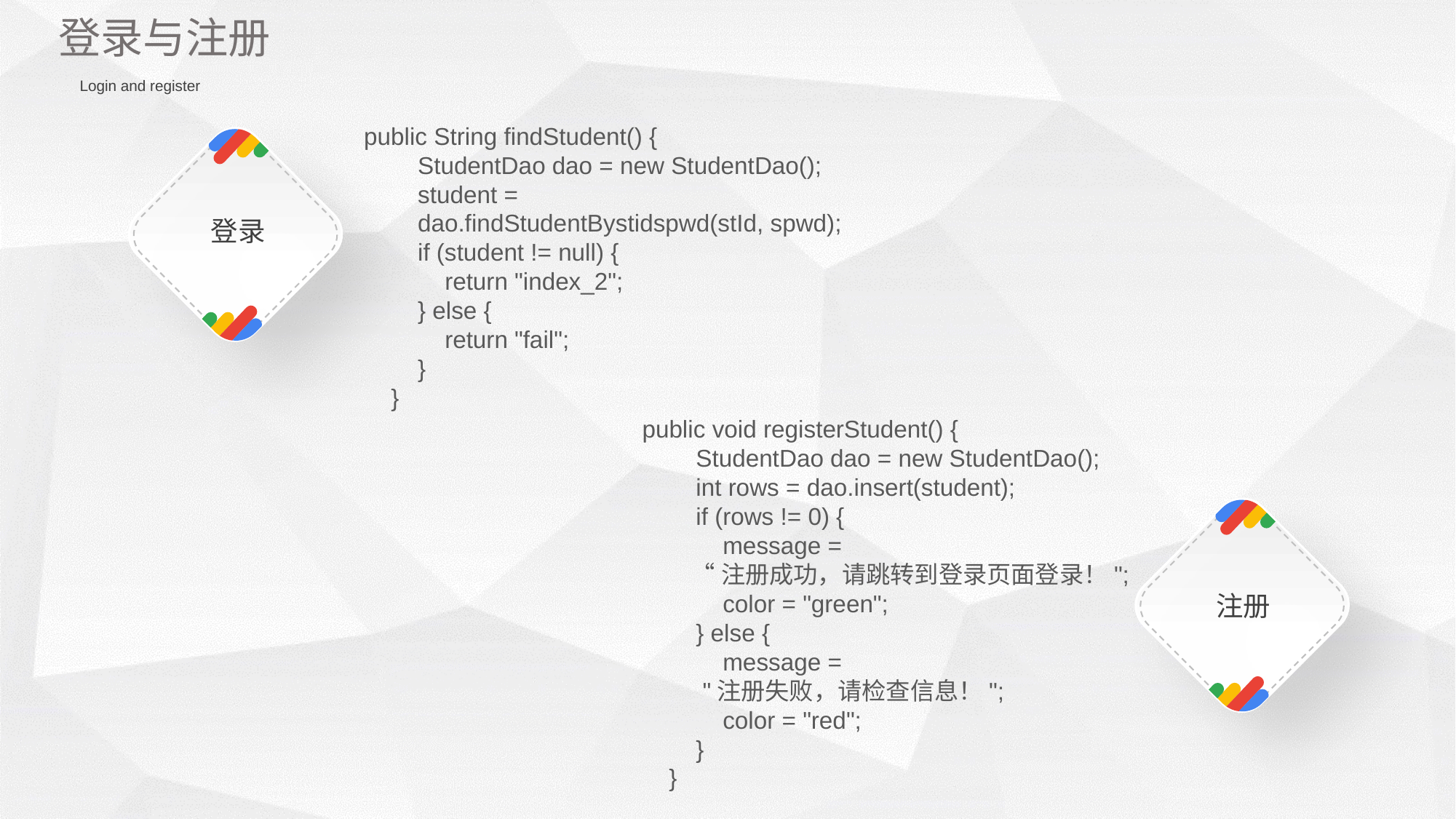

登录与注册
Login and register

public String findStudent() {
        StudentDao dao = new StudentDao();
        student =
        dao.findStudentBystidspwd(stId, spwd);
        if (student != null) {
            return "index_2";
        } else {
            return "fail";
        }
    }

登录
public void registerStudent() {
        StudentDao dao = new StudentDao();
        int rows = dao.insert(student);
        if (rows != 0) {
            message =
         “注册成功，请跳转到登录页面登录！";
            color = "green";
        } else {
            message =
         "注册失败，请检查信息！";
            color = "red";
        }
    }

注册